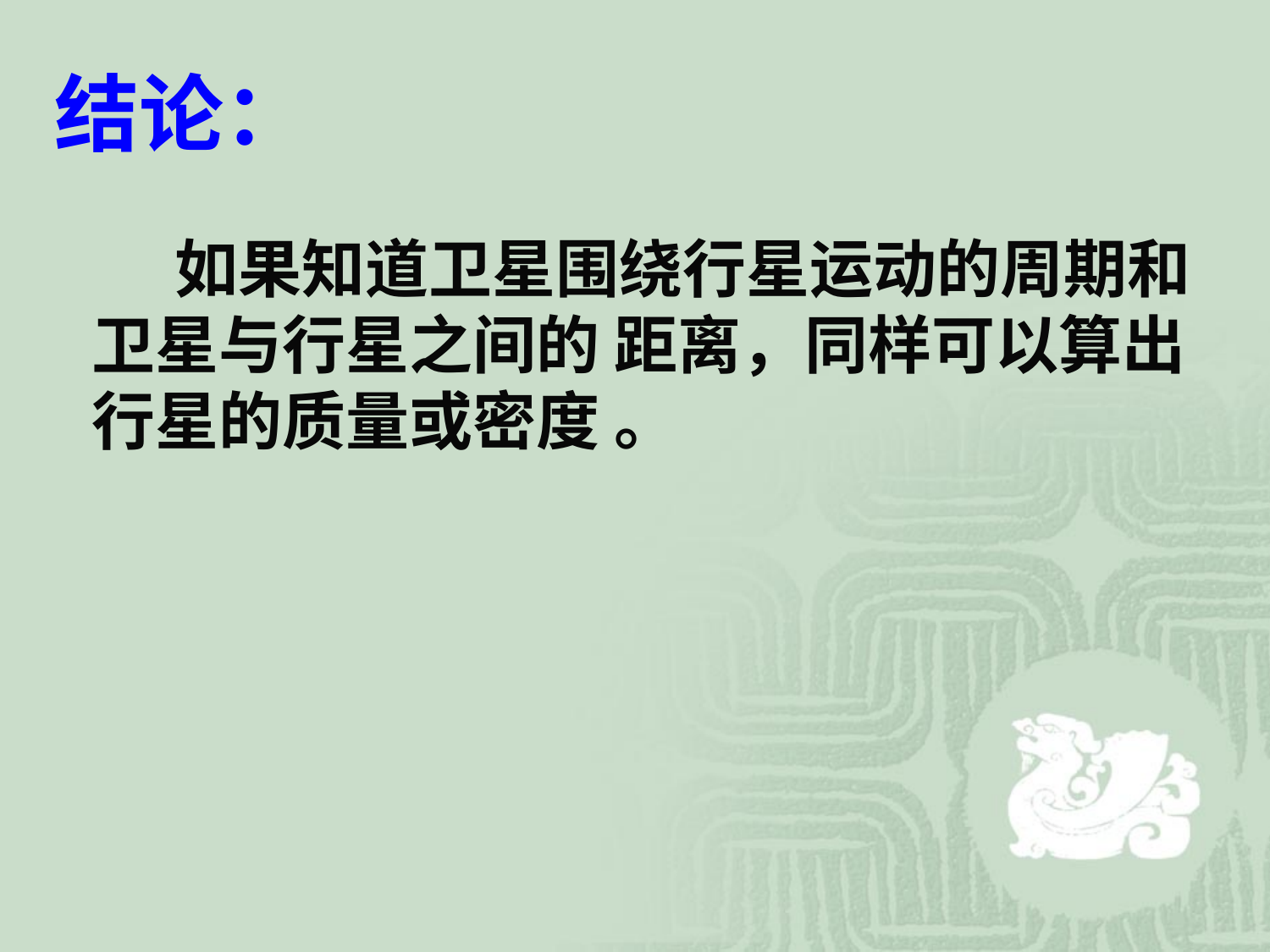

# 结论：
        如果知道卫星围绕行星运动的周期和卫星与行星之间的 距离，同样可以算出行星的质量或密度 。